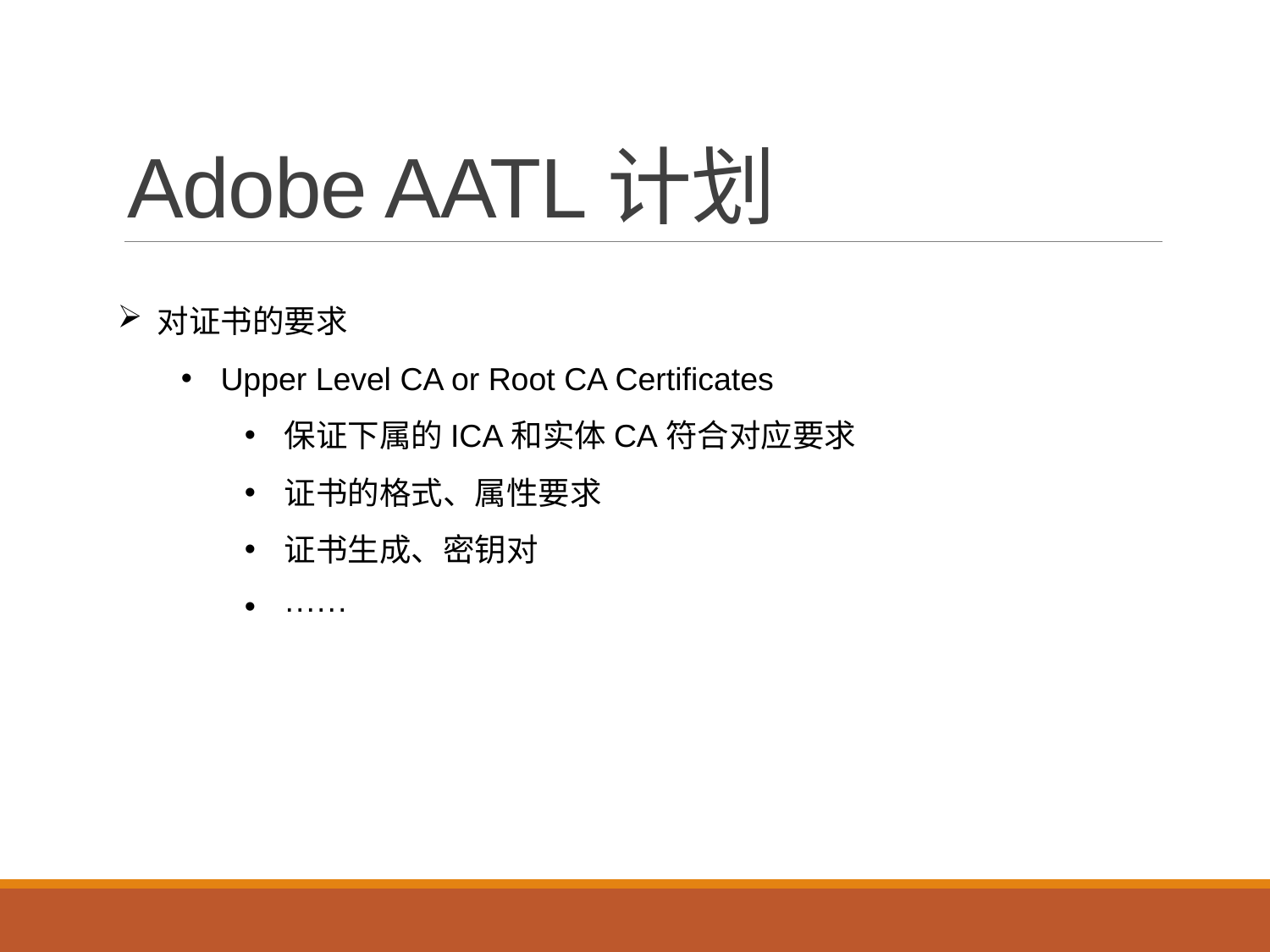

# Adobe AATL计划
对证书的要求
Upper Level CA or Root CA Certificates
保证下属的ICA和实体CA符合对应要求
证书的格式、属性要求
证书生成、密钥对
······
117